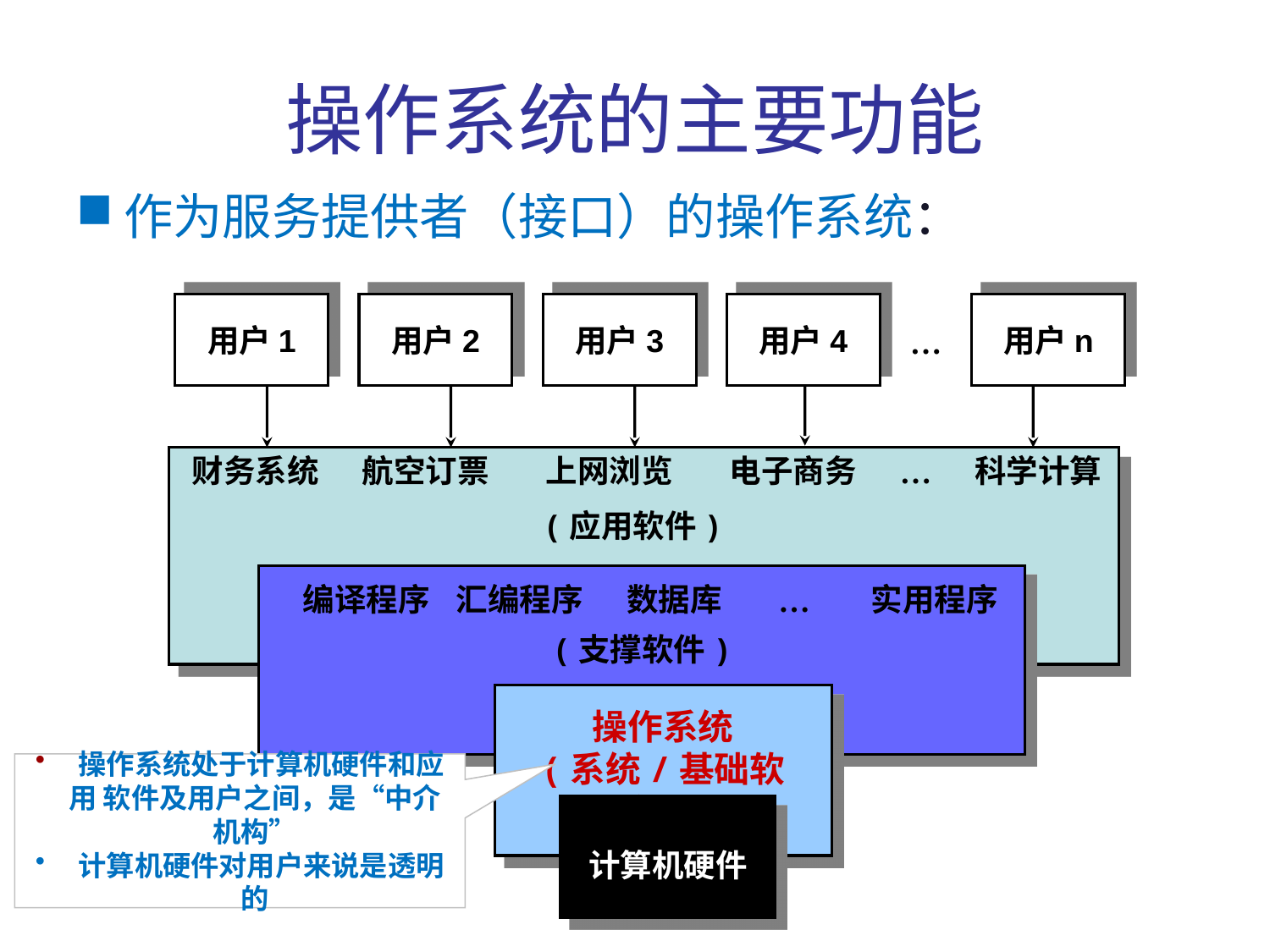

# 操作系统的主要功能
作为服务提供者（接口）的操作系统：

用户1

用户2

用户3

用户4

用户n

…
财务系统
航空订票
上网浏览
电子商务
…
科学计算
(应用软件)

编译程序
汇编程序
数据库

…
实用程序

(支撑软件)

操作系统
(系统/基础软件)
 操作系统处于计算机硬件和应用 软件及用户之间，是“中介机构”
 计算机硬件对用户来说是透明的
计算机硬件